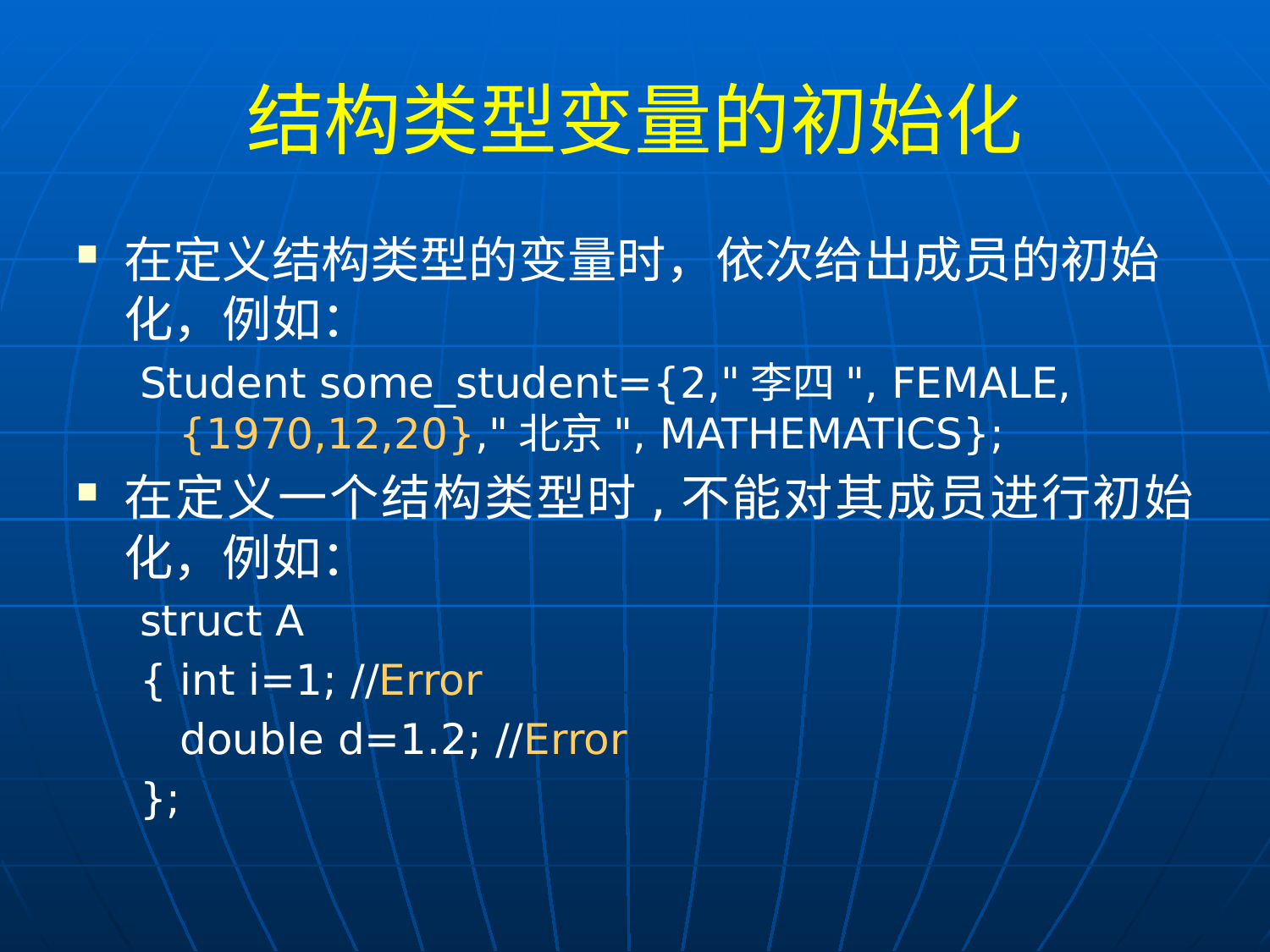

# 结构类型变量的初始化
在定义结构类型的变量时，依次给出成员的初始化，例如：
Student some_student={2,"李四", FEMALE, {1970,12,20},"北京", MATHEMATICS};
在定义一个结构类型时,不能对其成员进行初始化，例如：
struct A
{ int i=1; //Error
   double d=1.2; //Error
};